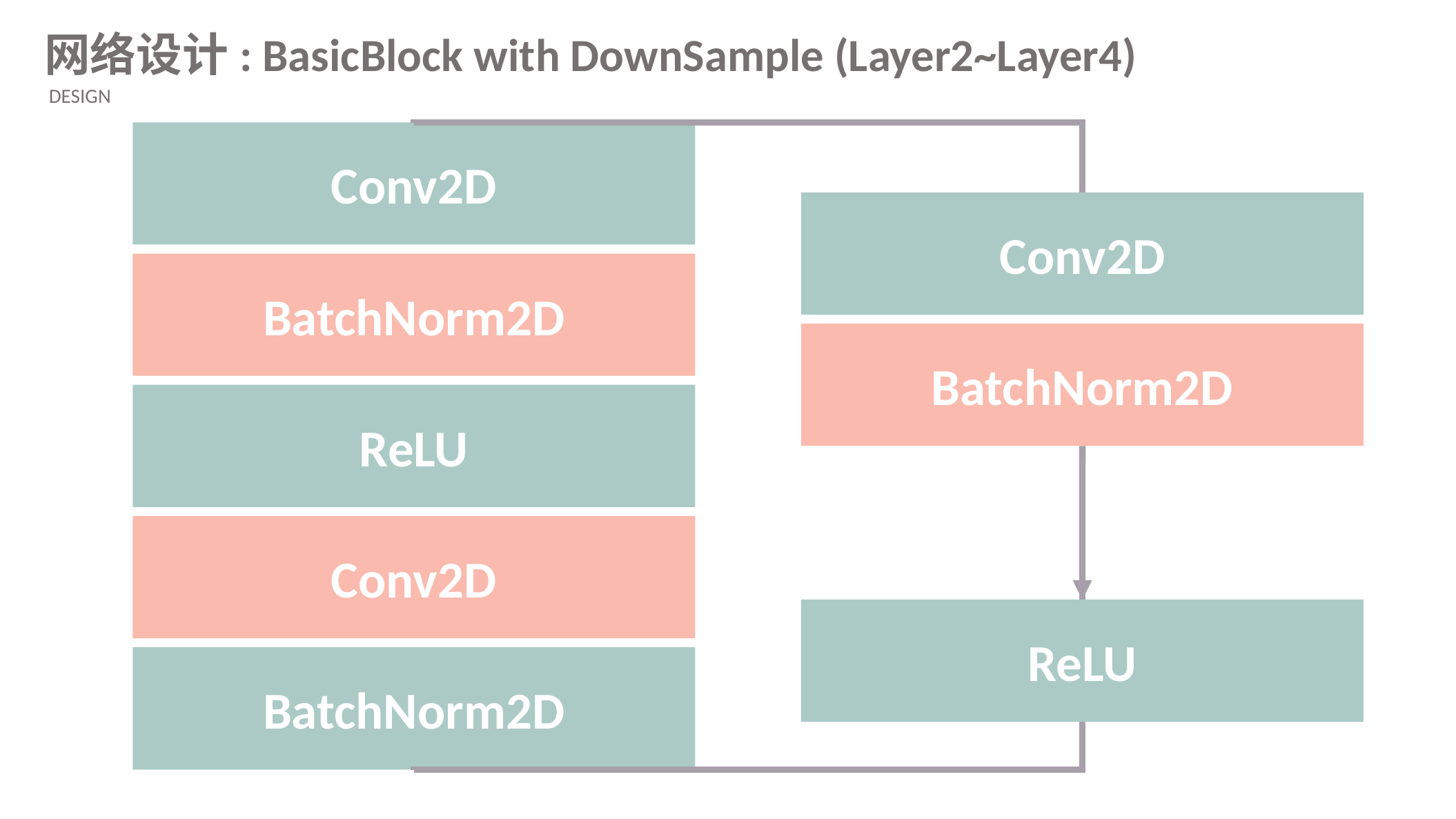

网络设计: BasicBlock with DownSample (Layer2~Layer4)
 DESIGN
Conv2D
Conv2D
BatchNorm2D
BatchNorm2D
ReLU
Conv2D
ReLU
BatchNorm2D